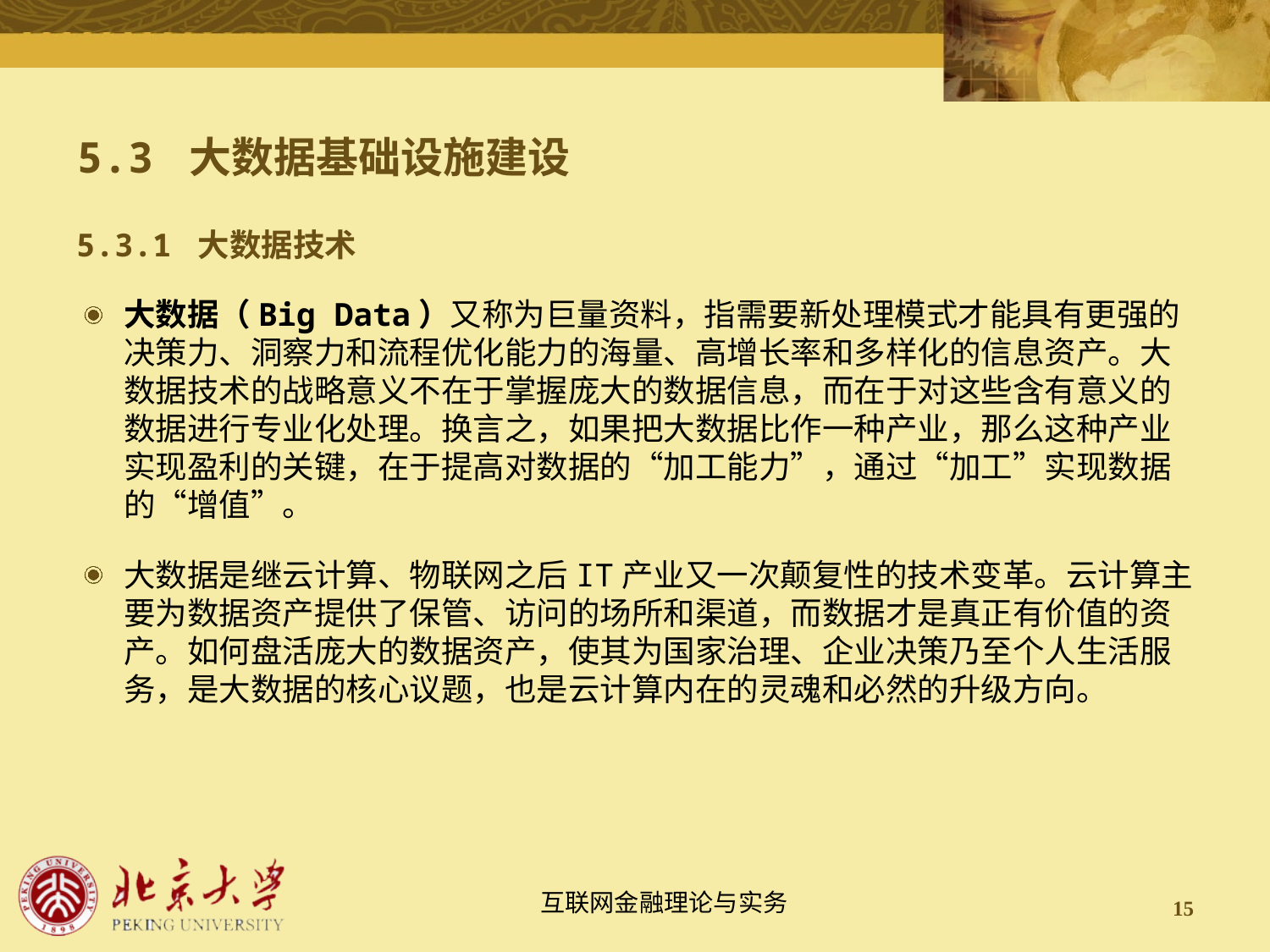

# 5.3 大数据基础设施建设
5.3.1 大数据技术
大数据（Big Data）又称为巨量资料，指需要新处理模式才能具有更强的决策力、洞察力和流程优化能力的海量、高增长率和多样化的信息资产。大数据技术的战略意义不在于掌握庞大的数据信息，而在于对这些含有意义的数据进行专业化处理。换言之，如果把大数据比作一种产业，那么这种产业实现盈利的关键，在于提高对数据的“加工能力”，通过“加工”实现数据的“增值”。
大数据是继云计算、物联网之后IT产业又一次颠复性的技术变革。云计算主要为数据资产提供了保管、访问的场所和渠道，而数据才是真正有价值的资产。如何盘活庞大的数据资产，使其为国家治理、企业决策乃至个人生活服务，是大数据的核心议题，也是云计算内在的灵魂和必然的升级方向。
15